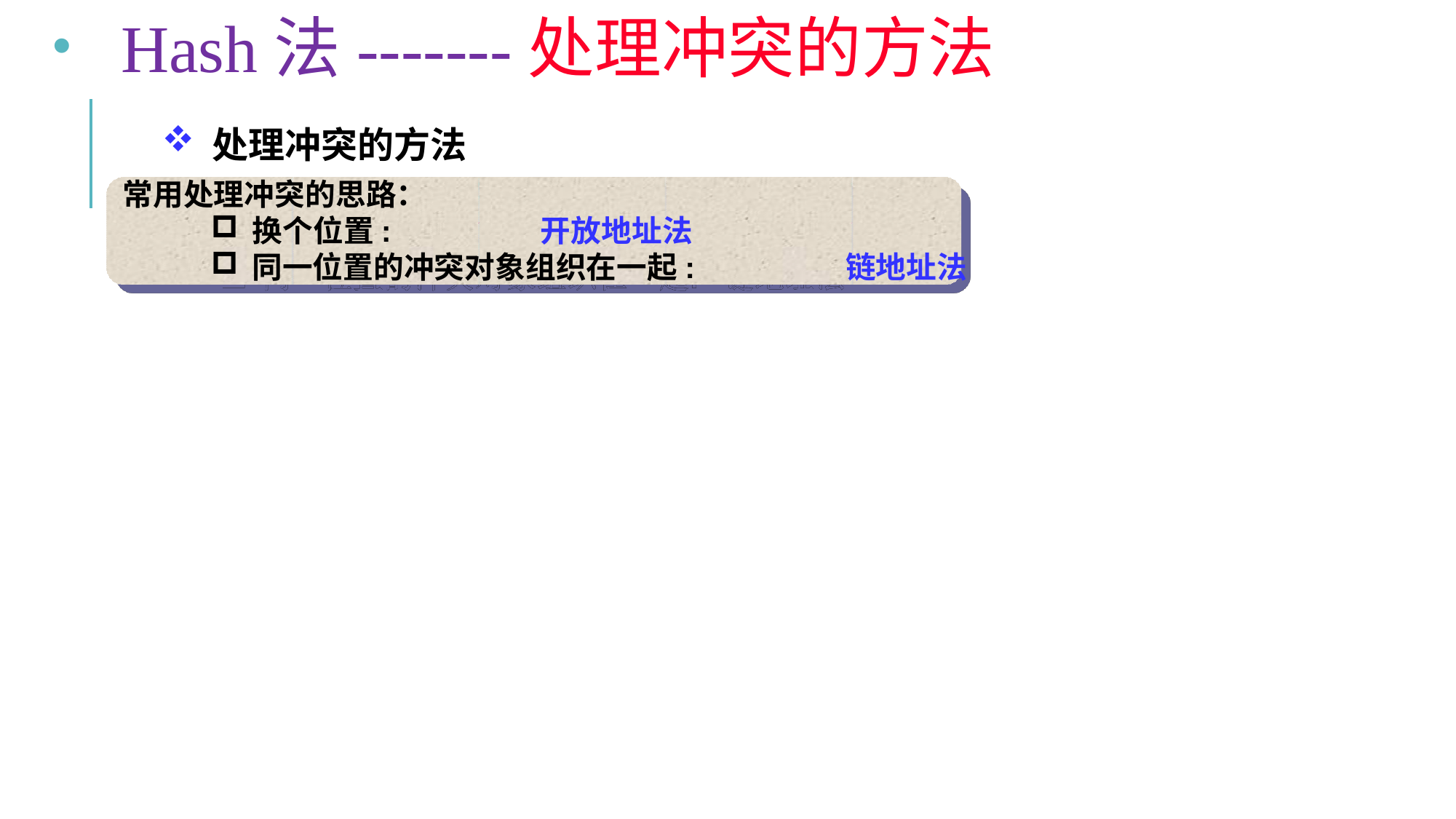

Hash法-------处理冲突的方法
处理冲突的方法
常用处理冲突的思路：
换个位置:	开放地址法
同一位置的冲突对象组织在一起:	链地址法